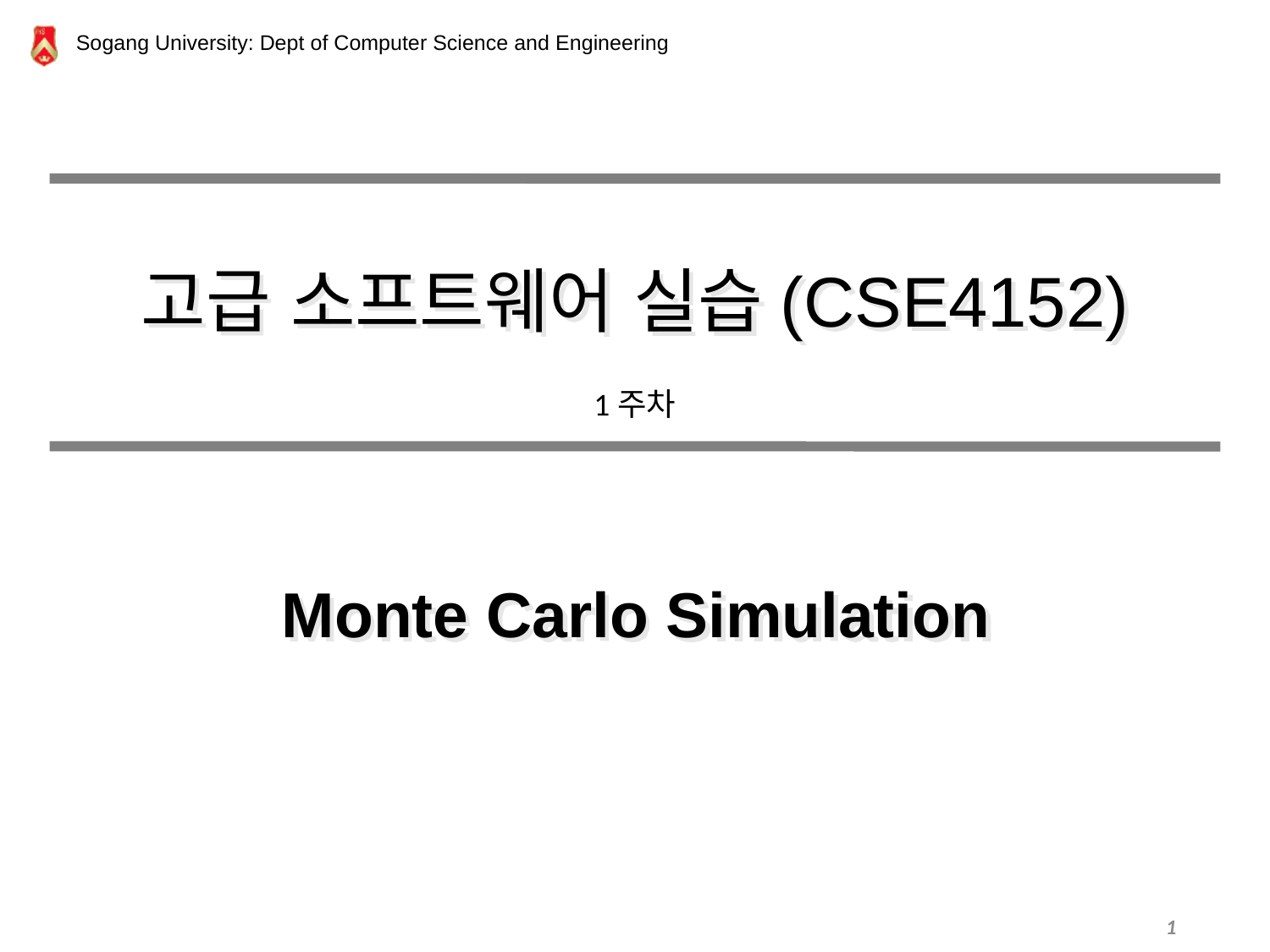

고급 소프트웨어 실습(CSE4152)
1주차
Monte Carlo Simulation
 1